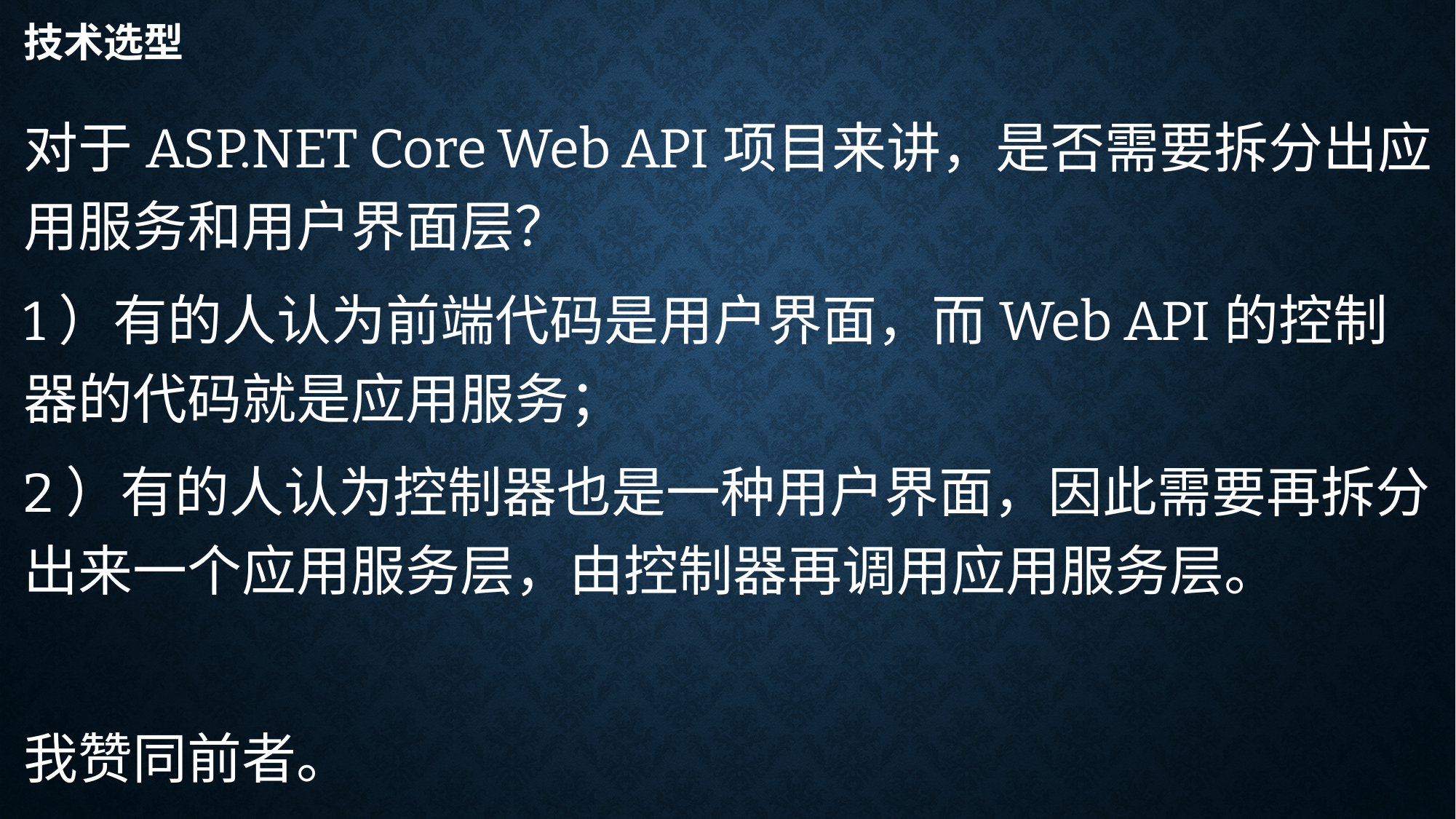

# 技术选型
对于ASP.NET Core Web API项目来讲，是否需要拆分出应用服务和用户界面层？
1）有的人认为前端代码是用户界面，而Web API的控制器的代码就是应用服务；
2）有的人认为控制器也是一种用户界面，因此需要再拆分出来一个应用服务层，由控制器再调用应用服务层。

我赞同前者。